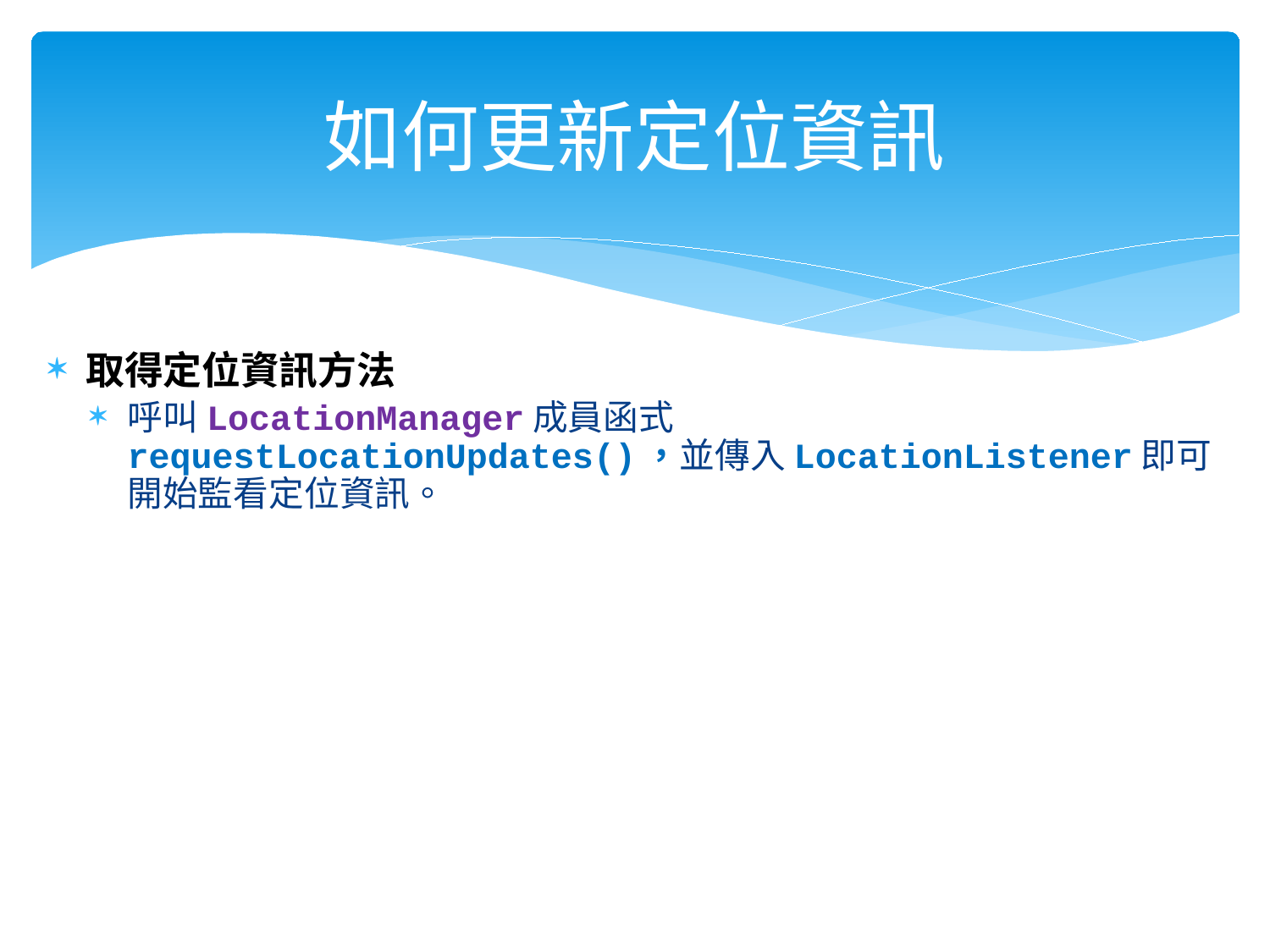

# 如何更新定位資訊
取得定位資訊方法
呼叫LocationManager成員函式 requestLocationUpdates()，並傳入LocationListener即可開始監看定位資訊。